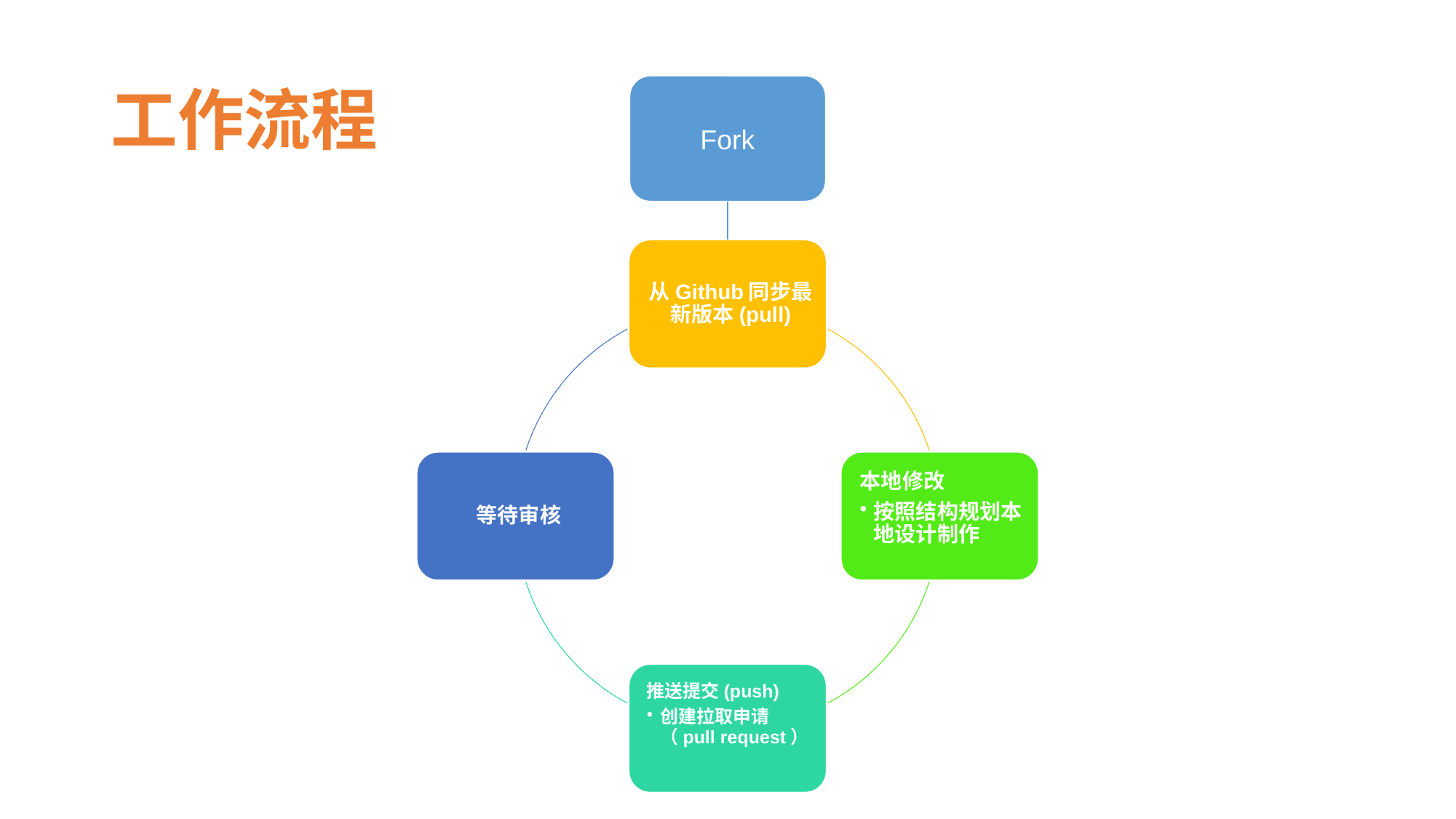

# 工作流程
Fork
从Github同步最新版本(pull)
本地修改
按照结构规划本地设计制作
推送提交(push)
创建拉取申请（pull request）
等待审核